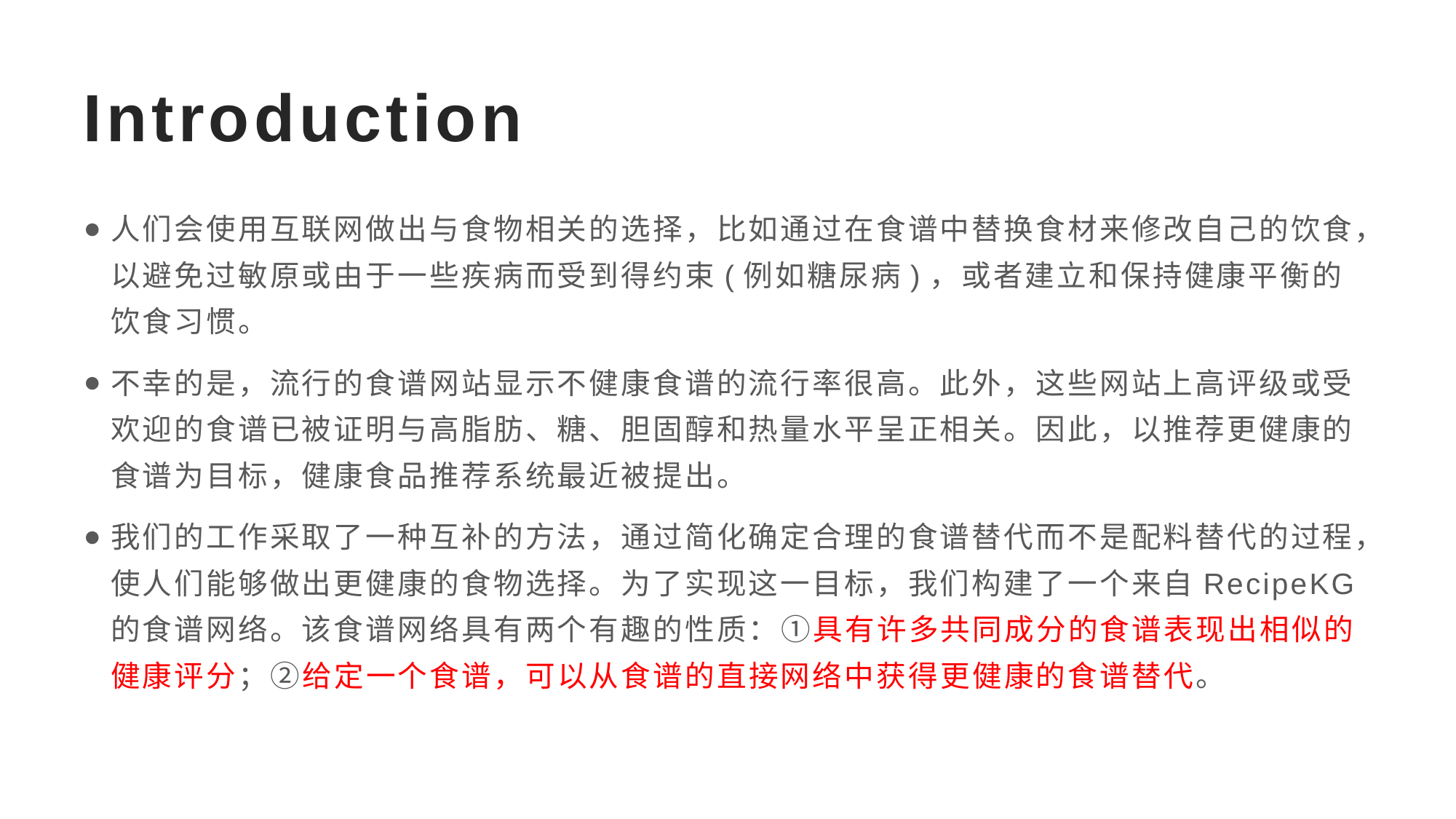

# Introduction
人们会使用互联网做出与食物相关的选择，比如通过在食谱中替换食材来修改自己的饮食，以避免过敏原或由于一些疾病而受到得约束(例如糖尿病)，或者建立和保持健康平衡的饮食习惯。
不幸的是，流行的食谱网站显示不健康食谱的流行率很高。此外，这些网站上高评级或受欢迎的食谱已被证明与高脂肪、糖、胆固醇和热量水平呈正相关。因此，以推荐更健康的食谱为目标，健康食品推荐系统最近被提出。
我们的工作采取了一种互补的方法，通过简化确定合理的食谱替代而不是配料替代的过程，使人们能够做出更健康的食物选择。为了实现这一目标，我们构建了一个来自RecipeKG的食谱网络。该食谱网络具有两个有趣的性质：①具有许多共同成分的食谱表现出相似的健康评分；②给定一个食谱，可以从食谱的直接网络中获得更健康的食谱替代。